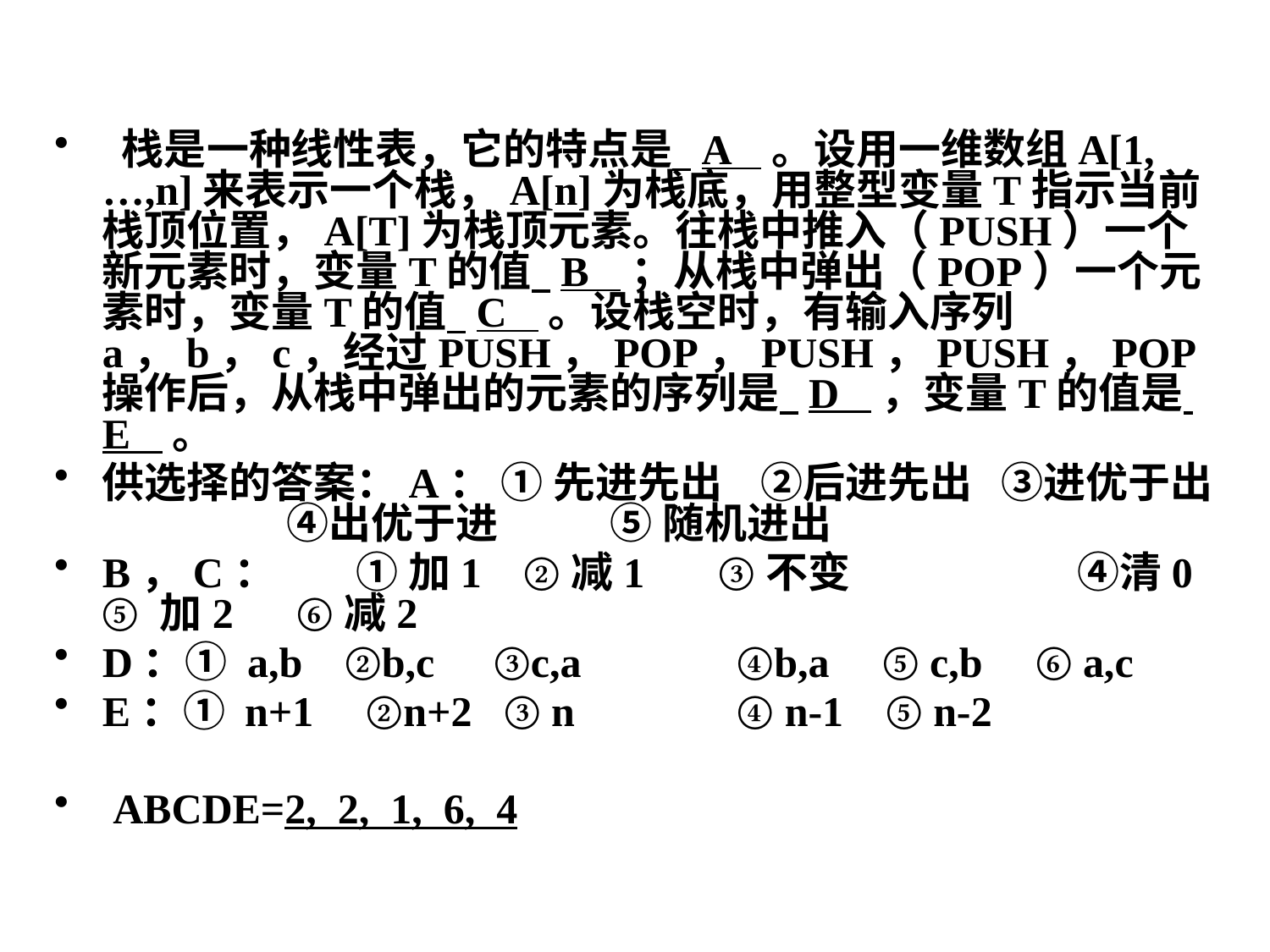

栈是一种线性表，它的特点是  A   。设用一维数组A[1,…,n]来表示一个栈，A[n]为栈底，用整型变量T指示当前栈顶位置，A[T]为栈顶元素。往栈中推入（PUSH）一个新元素时，变量T的值  B   ；从栈中弹出（POP）一个元素时，变量T的值  C   。设栈空时，有输入序列a，b，c，经过PUSH，POP，PUSH，PUSH，POP操作后，从栈中弹出的元素的序列是  D   ，变量T的值是  E   。
供选择的答案：A： ① 先进先出    ②后进先出	 ③进优于出	      ④出优于进	⑤ 随机进出
B，C：	① 加1    ②减1       ③不变  	         ④清0  ⑤ 加2      ⑥减2
D：① a,b    ②b,c	 ③c,a		④b,a     ⑤ c,b     ⑥ a,c
E：① n+1     ②n+2   ③ n		④ n-1    ⑤ n-2

 ABCDE=2,  2,  1,  6,  4